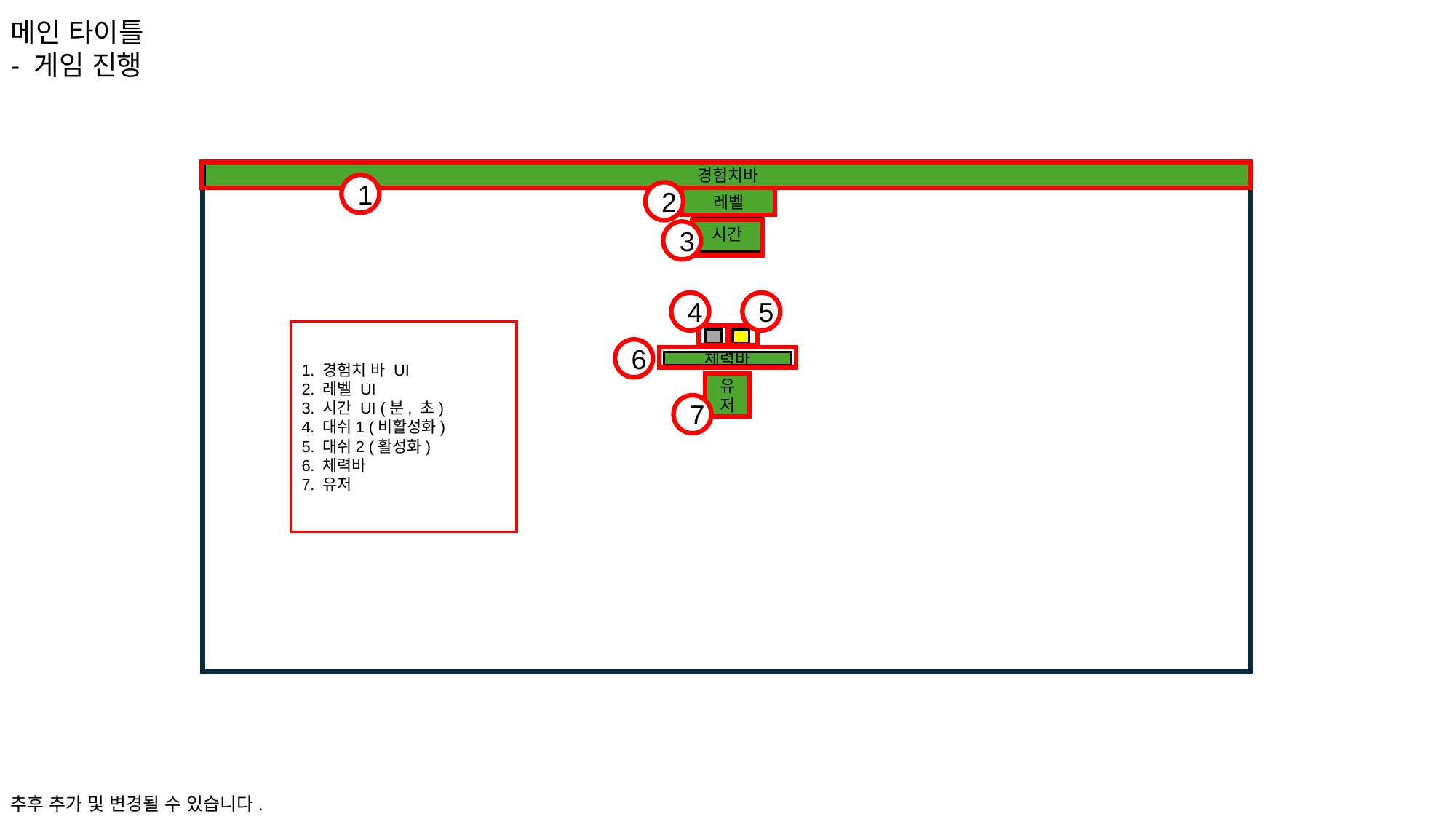

메인 타이틀
- 게임 진행

경험치바
1
2

레벨
시간

3
4
5
1. 경험치 바 UI
2. 레벨 UI
3. 시간 UI (분, 초)
4. 대쉬1 (비활성화)
5. 대쉬2 (활성화)
6. 체력바
7. 유저

6

체력바

유저
7
추후 추가 및 변경될 수 있습니다.